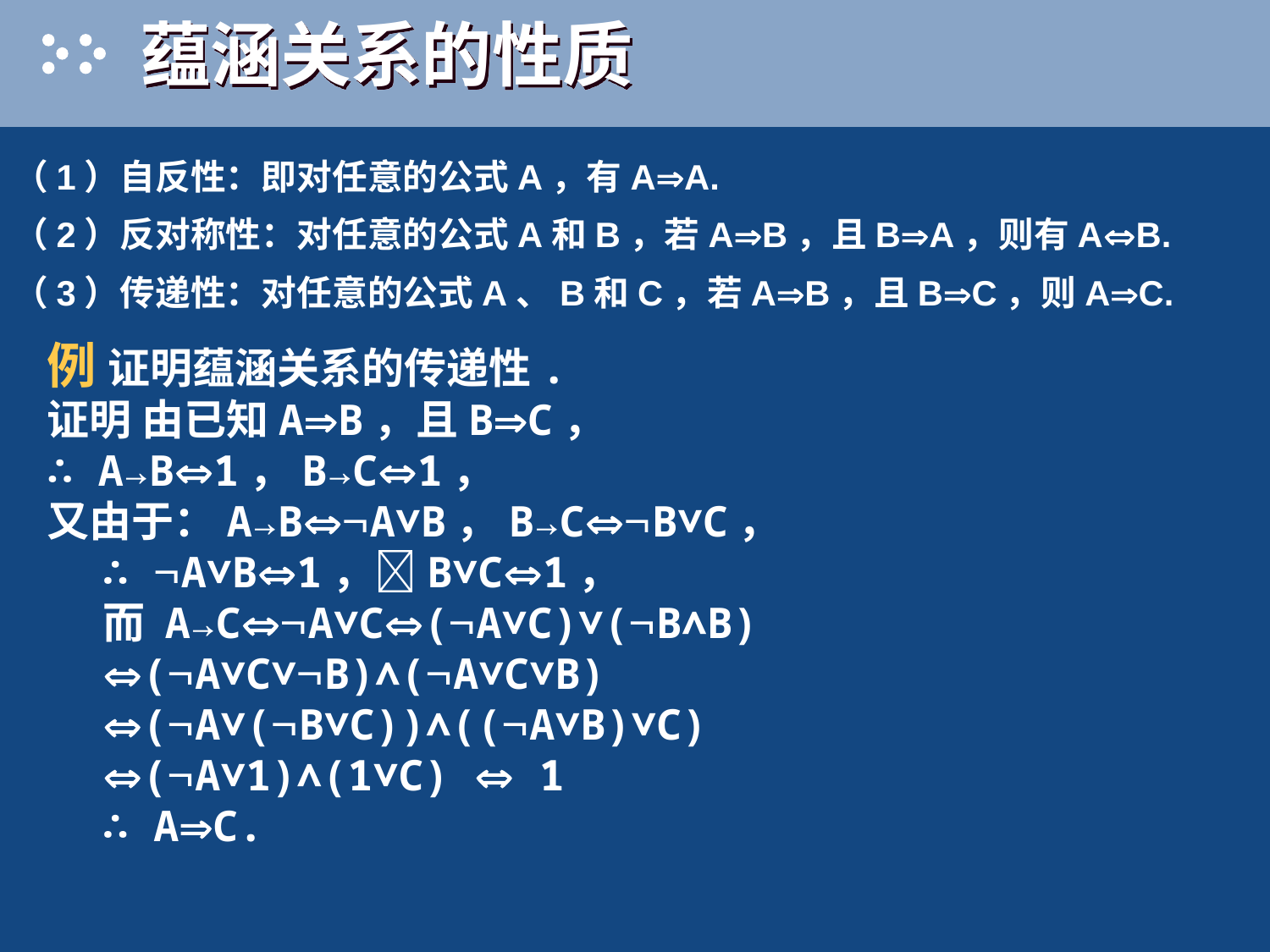

# 蕴涵关系的性质
（1）自反性：即对任意的公式A，有A⇒A.
（2）反对称性：对任意的公式A和B，若A⇒B，且B⇒A，则有A⇔B.
（3）传递性：对任意的公式A、B和C，若A⇒B，且B⇒C，则A⇒C.

例 证明蕴涵关系的传递性.
证明 由已知A⇒B，且B⇒C，
∴ A→B⇔1，B→C⇔1，
又由于：A→B⇔¬A∨B，B→C⇔¬B∨C，
∴ ¬A∨B⇔1，¬B∨C⇔1，
而 A→C⇔¬A∨C⇔(¬A∨C)∨(¬B∧B)
⇔(¬A∨C∨¬B)∧(¬A∨C∨B)
⇔(¬A∨(¬B∨C))∧((¬A∨B)∨C)
⇔(¬A∨1)∧(1∨C) ⇔ 1
∴ A⇒C.